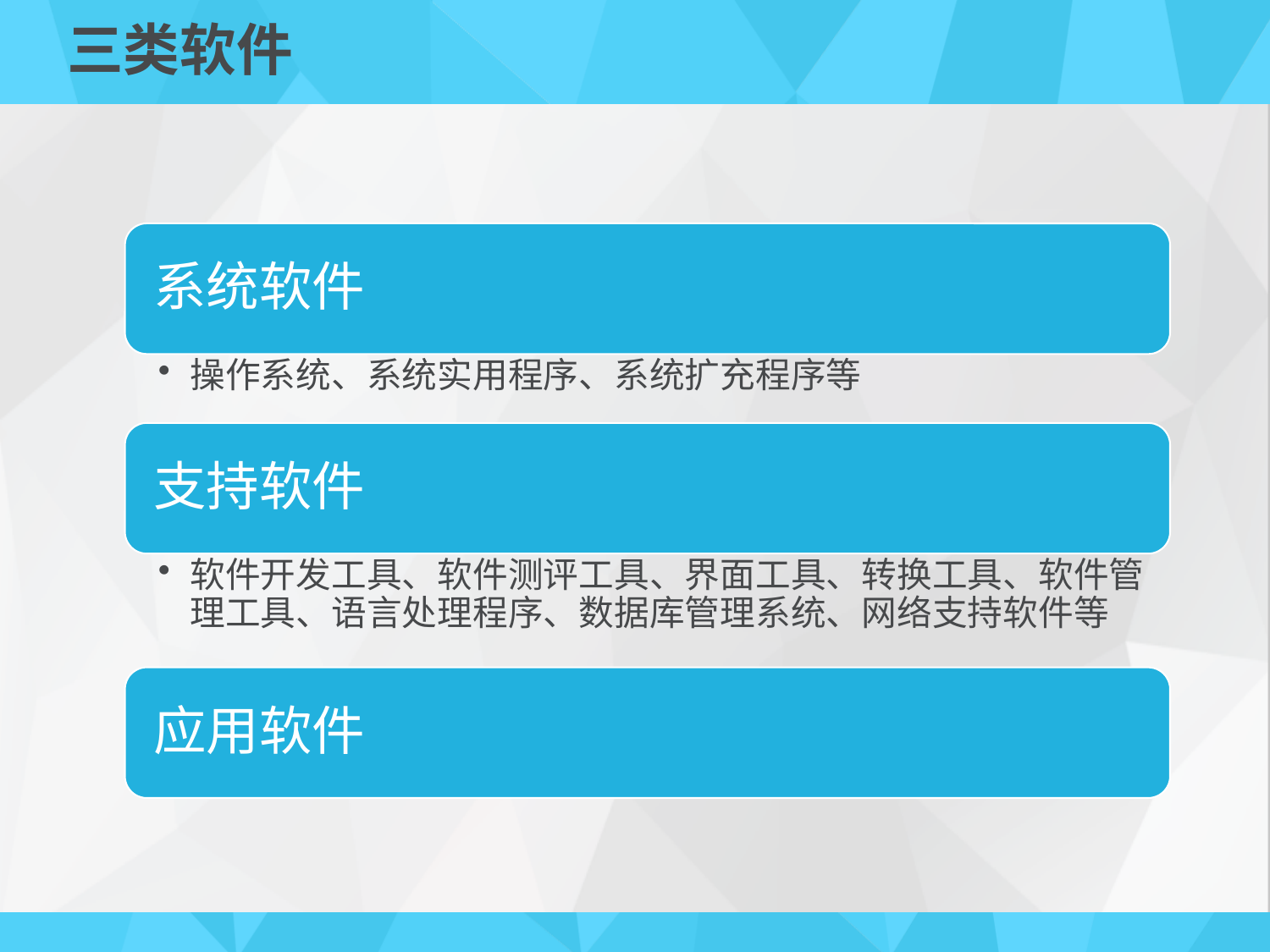

# 三类软件
系统软件
操作系统、系统实用程序、系统扩充程序等
支持软件
软件开发工具、软件测评工具、界面工具、转换工具、软件管理工具、语言处理程序、数据库管理系统、网络支持软件等
应用软件